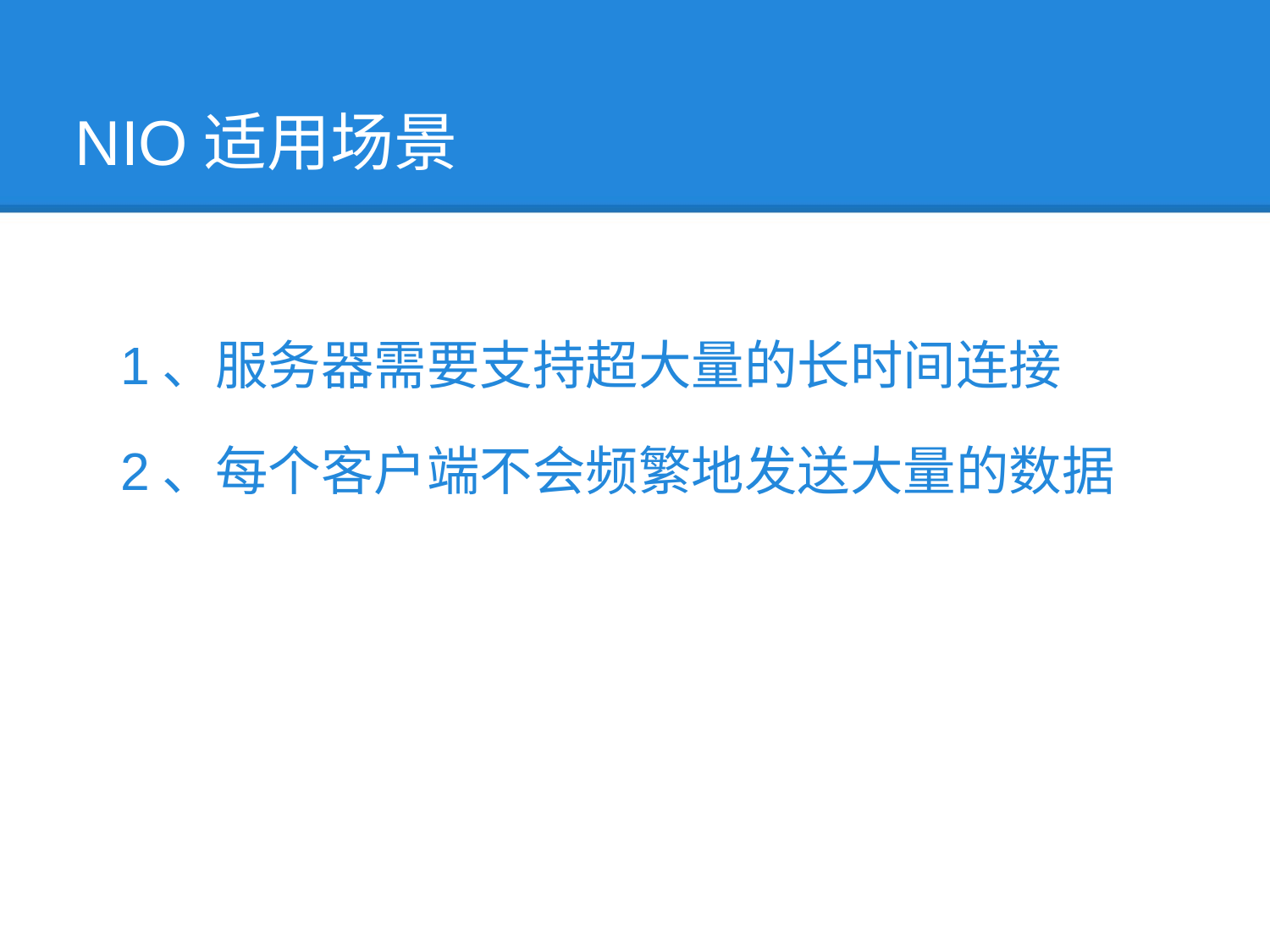

NIO适用场景
1、服务器需要支持超大量的长时间连接

2、每个客户端不会频繁地发送大量的数据